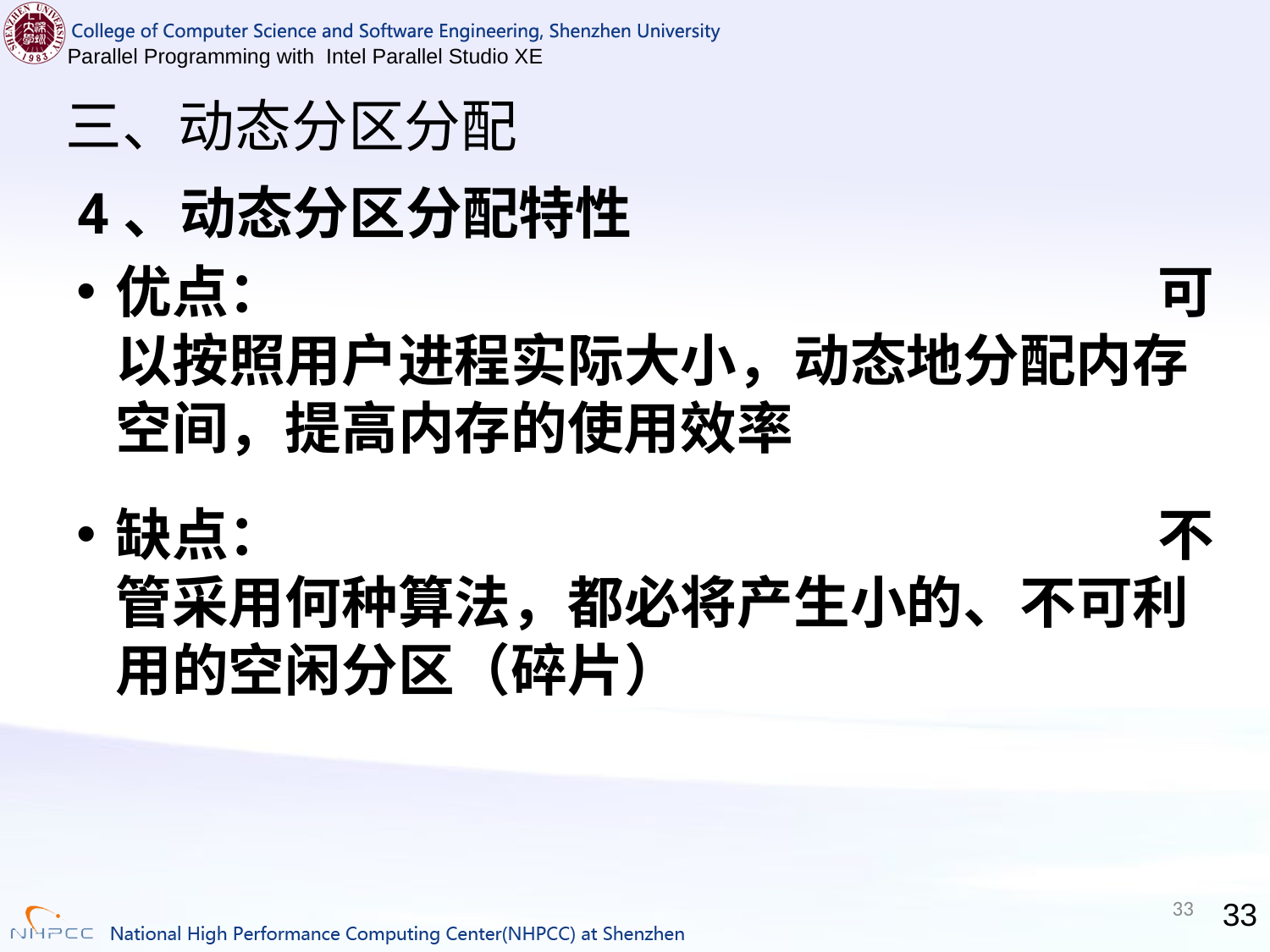

# 三、动态分区分配
4、动态分区分配特性
优点：　　　　　　　　　　　　　　　  可以按照用户进程实际大小，动态地分配内存空间，提高内存的使用效率
缺点：　　　　　　　　　　　　　　　  不管采用何种算法，都必将产生小的、不可利用的空闲分区（碎片）
33
33